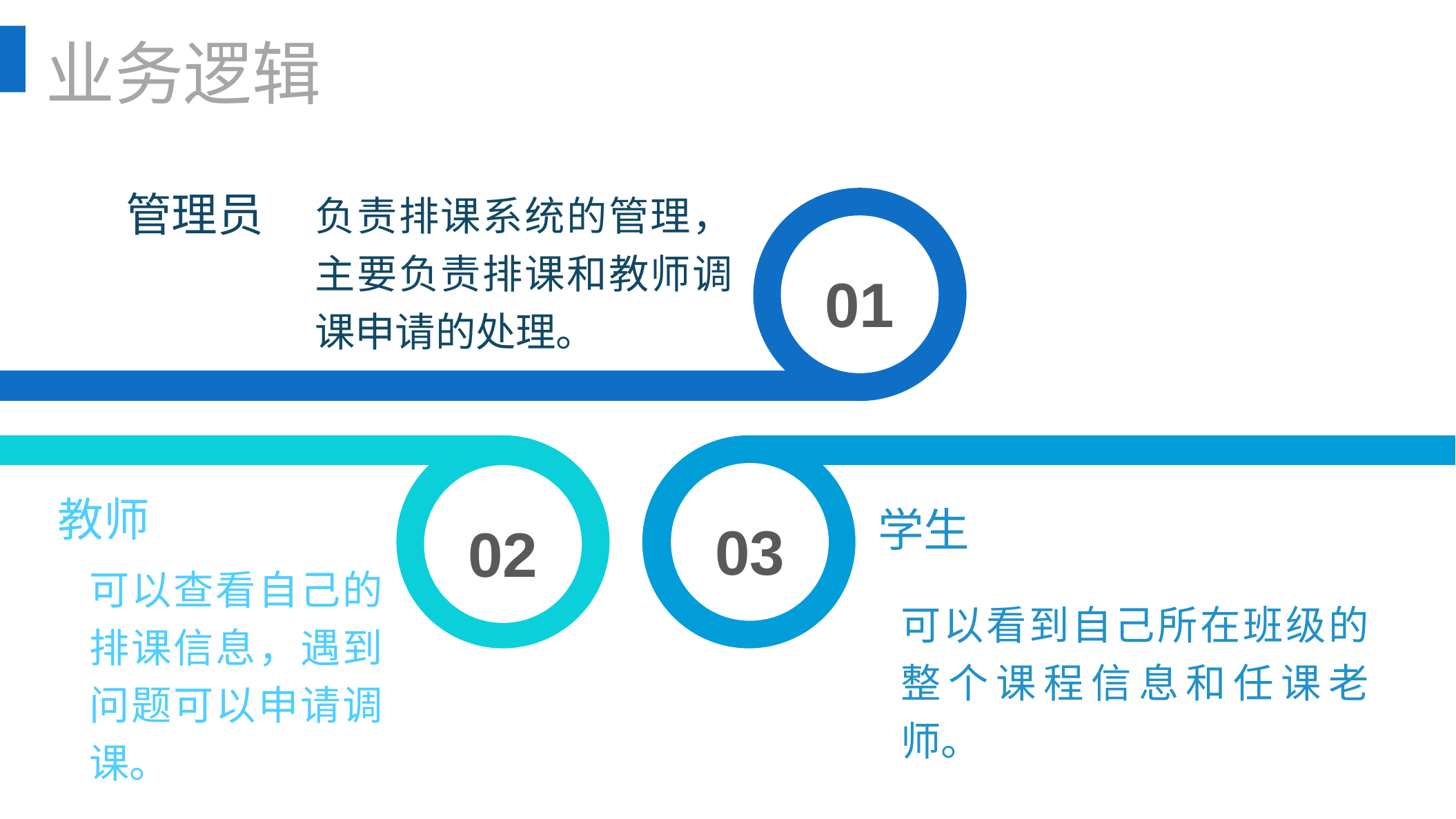

业务逻辑
管理员
负责排课系统的管理，主要负责排课和教师调课申请的处理。

01

02

03
教师
学生
可以查看自己的排课信息，遇到问题可以申请调课。
可以看到自己所在班级的整个课程信息和任课老师。